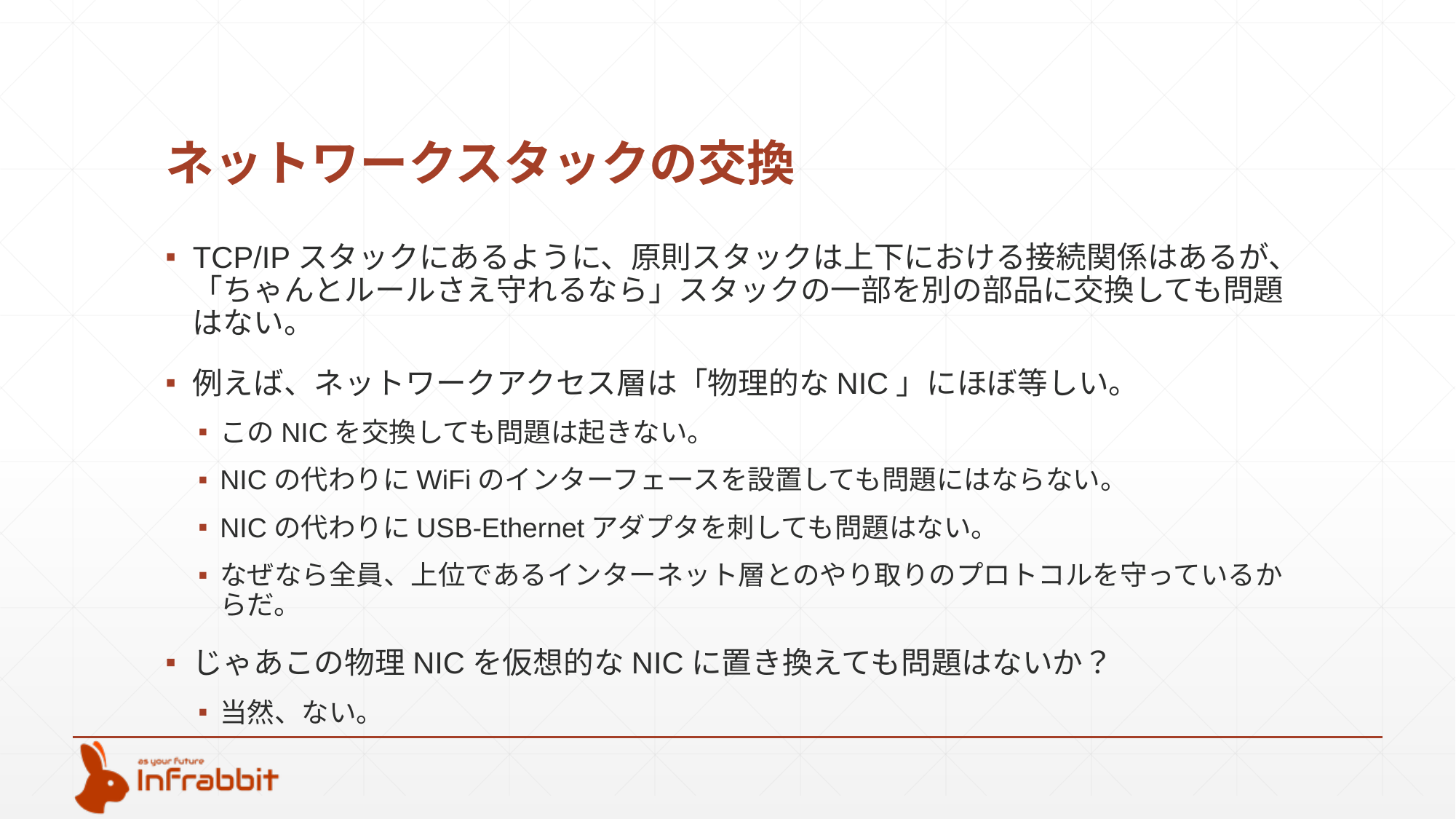

# ネットワークスタックの交換
TCP/IPスタックにあるように、原則スタックは上下における接続関係はあるが、「ちゃんとルールさえ守れるなら」スタックの一部を別の部品に交換しても問題はない。
例えば、ネットワークアクセス層は「物理的なNIC」にほぼ等しい。
このNICを交換しても問題は起きない。
NICの代わりにWiFiのインターフェースを設置しても問題にはならない。
NICの代わりにUSB-Ethernetアダプタを刺しても問題はない。
なぜなら全員、上位であるインターネット層とのやり取りのプロトコルを守っているからだ。
じゃあこの物理NICを仮想的なNICに置き換えても問題はないか？
当然、ない。